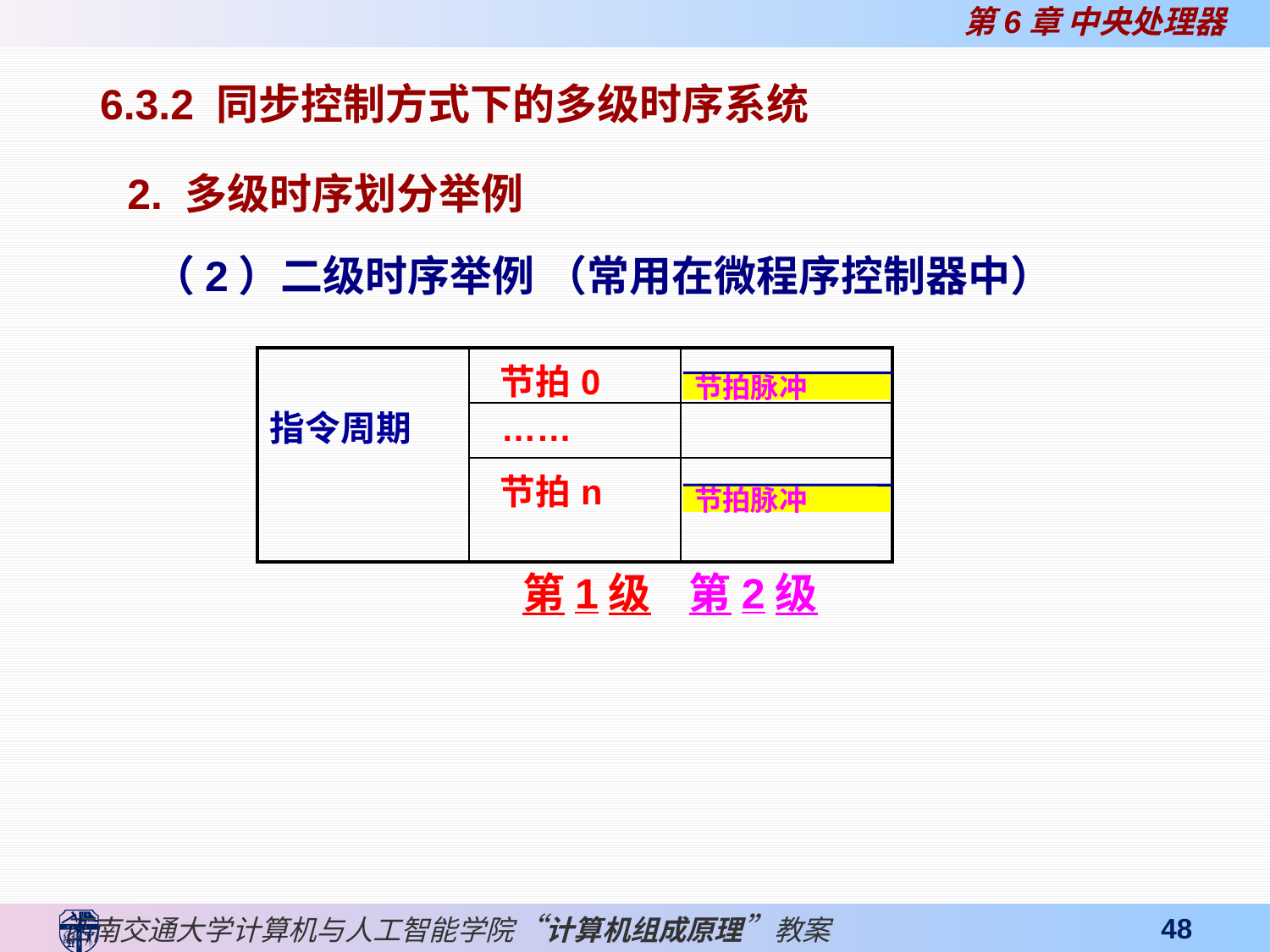

6.3.2 同步控制方式下的多级时序系统
2. 多级时序划分举例
（2）二级时序举例 （常用在微程序控制器中）
| 指令周期 | 节拍0 |  |
| --- | --- | --- |
|  | …… |  |
|  | 节拍n |  |

 节拍脉冲

 节拍脉冲
第1级    第2级